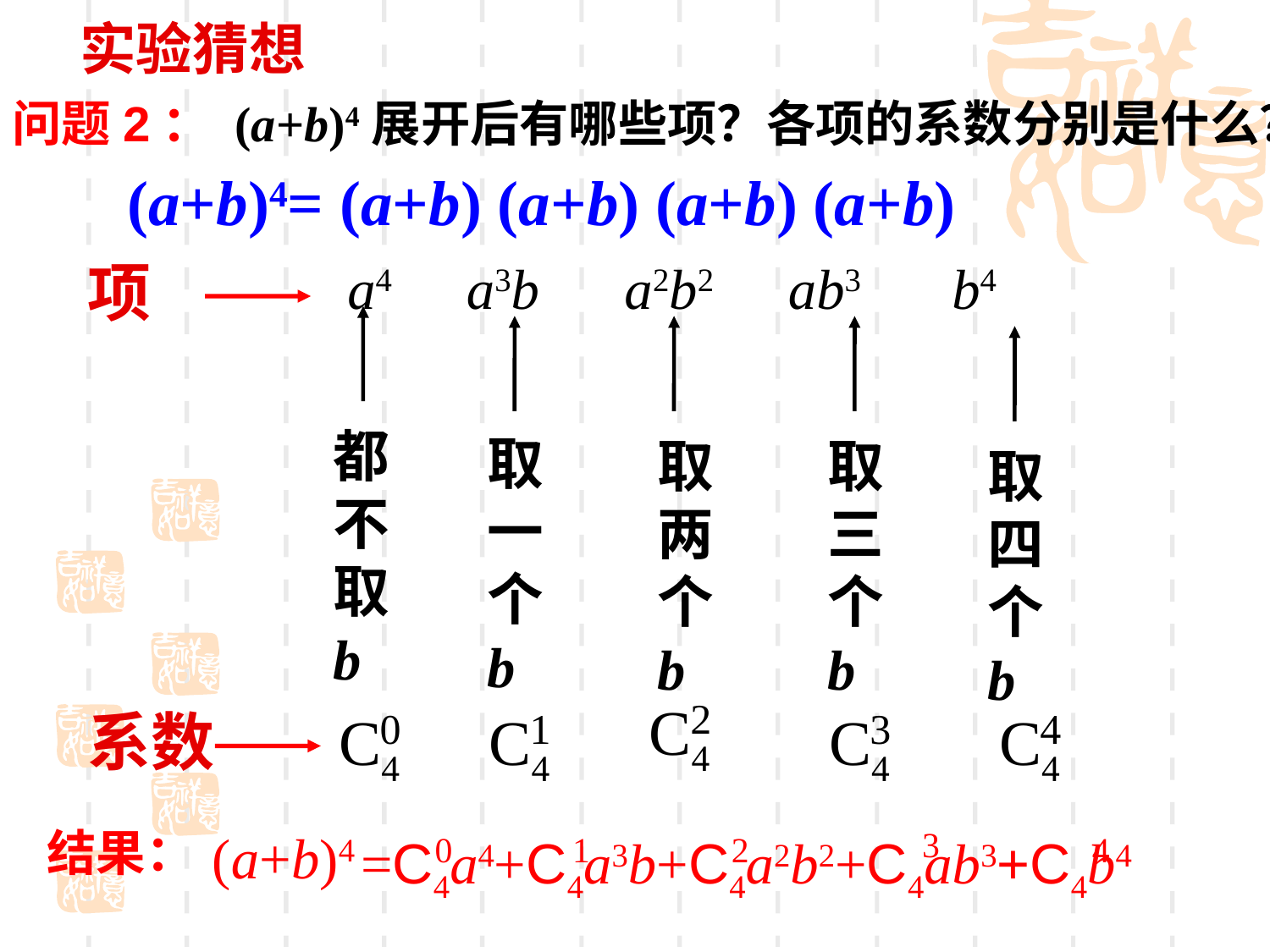

实验猜想
问题2： (a+b)4展开后有哪些项？各项的系数分别是什么？
(a+b)4= (a+b) (a+b) (a+b) (a+b)
项
a4         a3b      a2b2         ab3           b4

都
不
取
b

取
一
个
b

取
两
个
b

取
三
个
b

取
四
个
b
C4
2
系数
C4
0
C4
1
C4
3
C4
4

结果：
(a+b)4
3
=C4a4+C4a3b+C4a2b2+C4ab3+C4b4
0
1
2
4